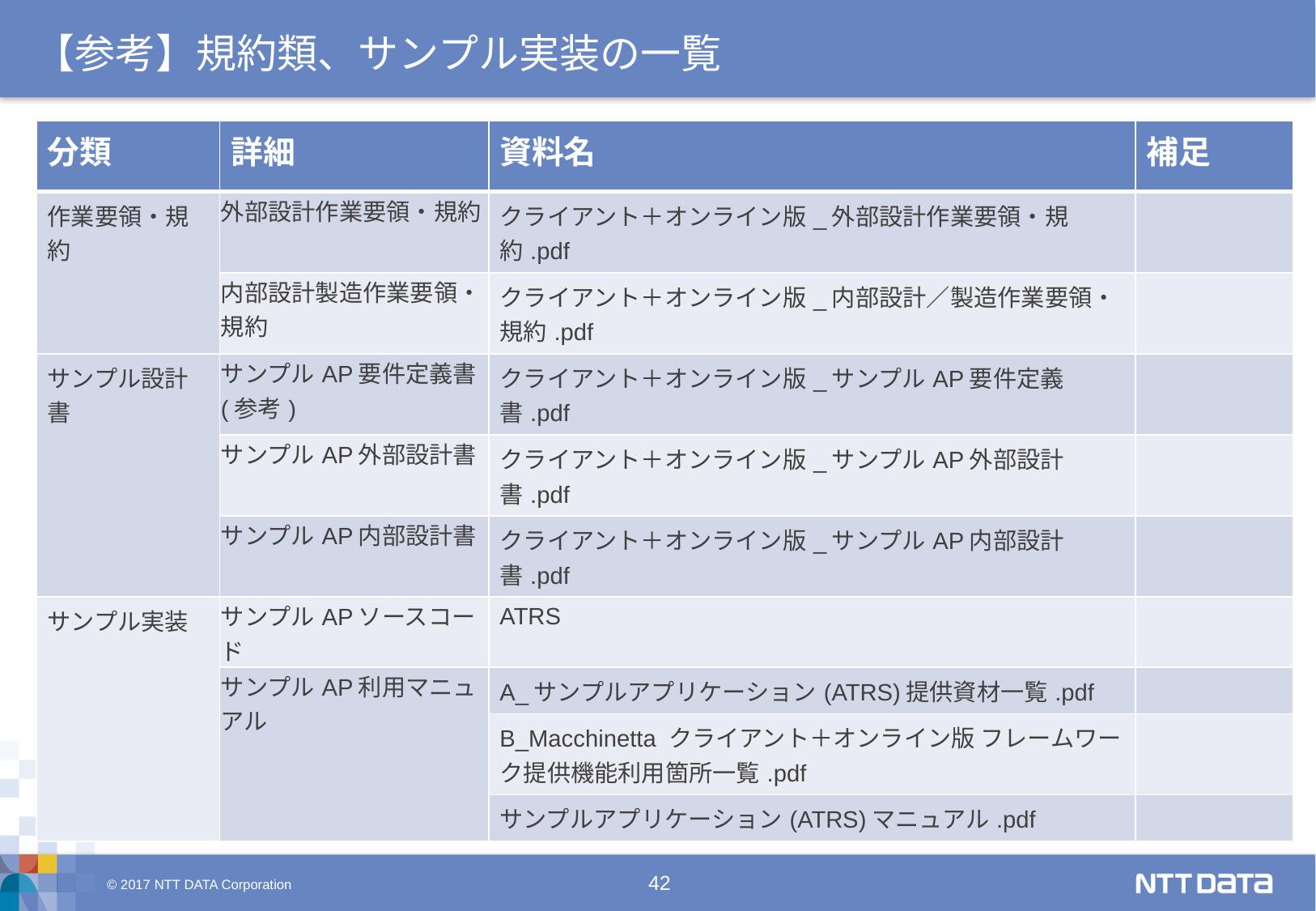

【参考】規約類、サンプル実装の一覧
| 分類 | 詳細 | 資料名 | 補足 |
| --- | --- | --- | --- |
| 作業要領・規約 | 外部設計作業要領・規約 | クライアント＋オンライン版\_外部設計作業要領・規約.pdf |  |
|  | 内部設計製造作業要領・規約 | クライアント＋オンライン版\_内部設計／製造作業要領・規約.pdf |  |
| サンプル設計書 | サンプルAP要件定義書 (参考) | クライアント＋オンライン版\_サンプルAP要件定義書.pdf |  |
|  | サンプルAP外部設計書 | クライアント＋オンライン版\_サンプルAP外部設計書.pdf |  |
|  | サンプルAP内部設計書 | クライアント＋オンライン版\_サンプルAP内部設計書.pdf |  |
| サンプル実装 | サンプルAPソースコード | ATRS |  |
|  | サンプルAP利用マニュアル | A\_サンプルアプリケーション(ATRS)提供資材一覧.pdf |  |
|  |  | B\_Macchinetta クライアント＋オンライン版 フレームワーク提供機能利用箇所一覧.pdf |  |
|  |  | サンプルアプリケーション(ATRS)マニュアル.pdf |  |